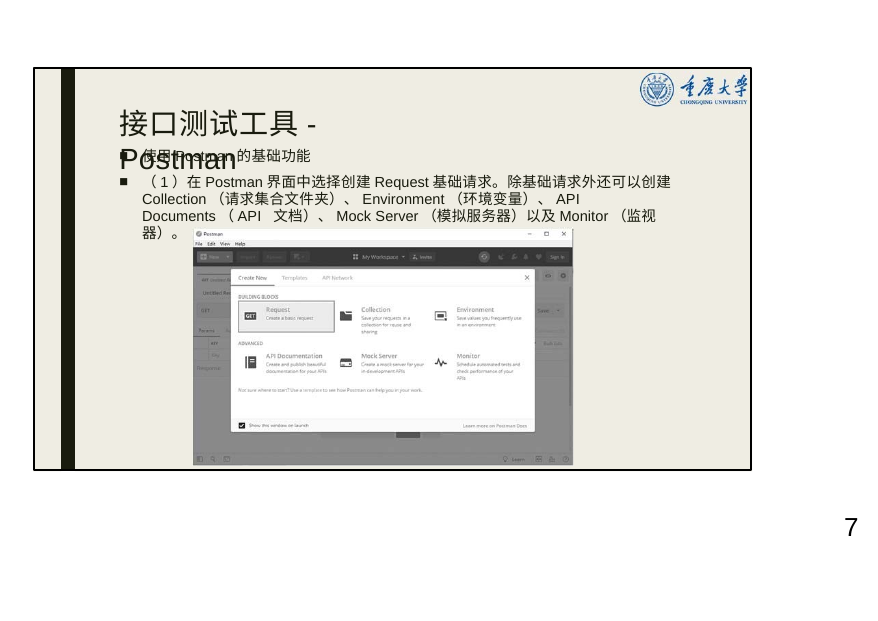

# 接口测试工具-Postman
使用Postman的基础功能
（1）在Postman界面中选择创建Request基础请求。除基础请求外还可以创建 Collection（请求集合文件夹）、Environment（环境变量）、API Documents（API  文档）、Mock Server（模拟服务器）以及Monitor（监视器）。

7